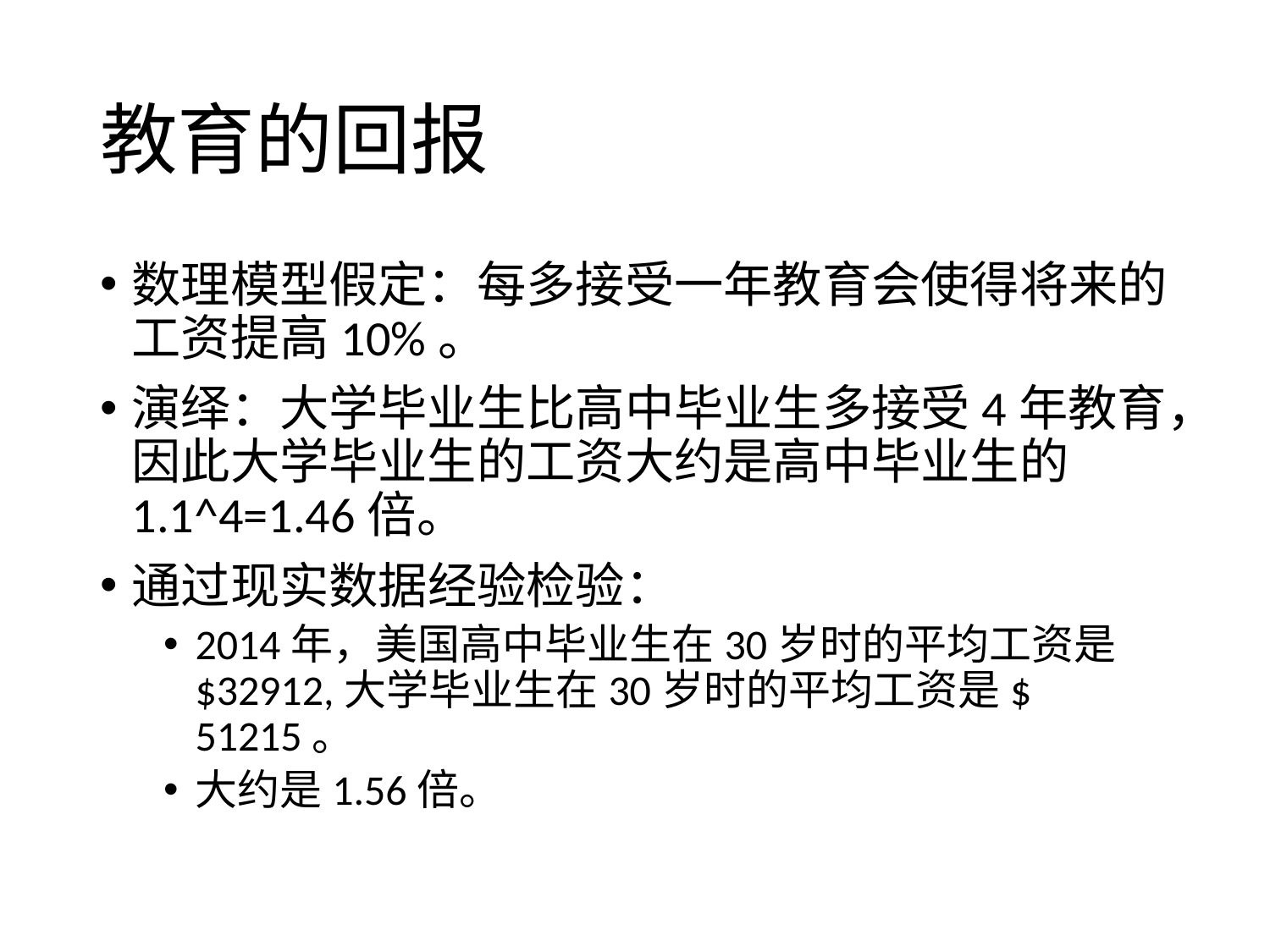

# 教育的回报
数理模型假定：每多接受一年教育会使得将来的工资提高10%。
演绎：大学毕业生比高中毕业生多接受4年教育，因此大学毕业生的工资大约是高中毕业生的1.1^4=1.46倍。
通过现实数据经验检验：
2014年，美国高中毕业生在30岁时的平均工资是$32912,大学毕业生在30岁时的平均工资是$ 51215。
大约是1.56倍。